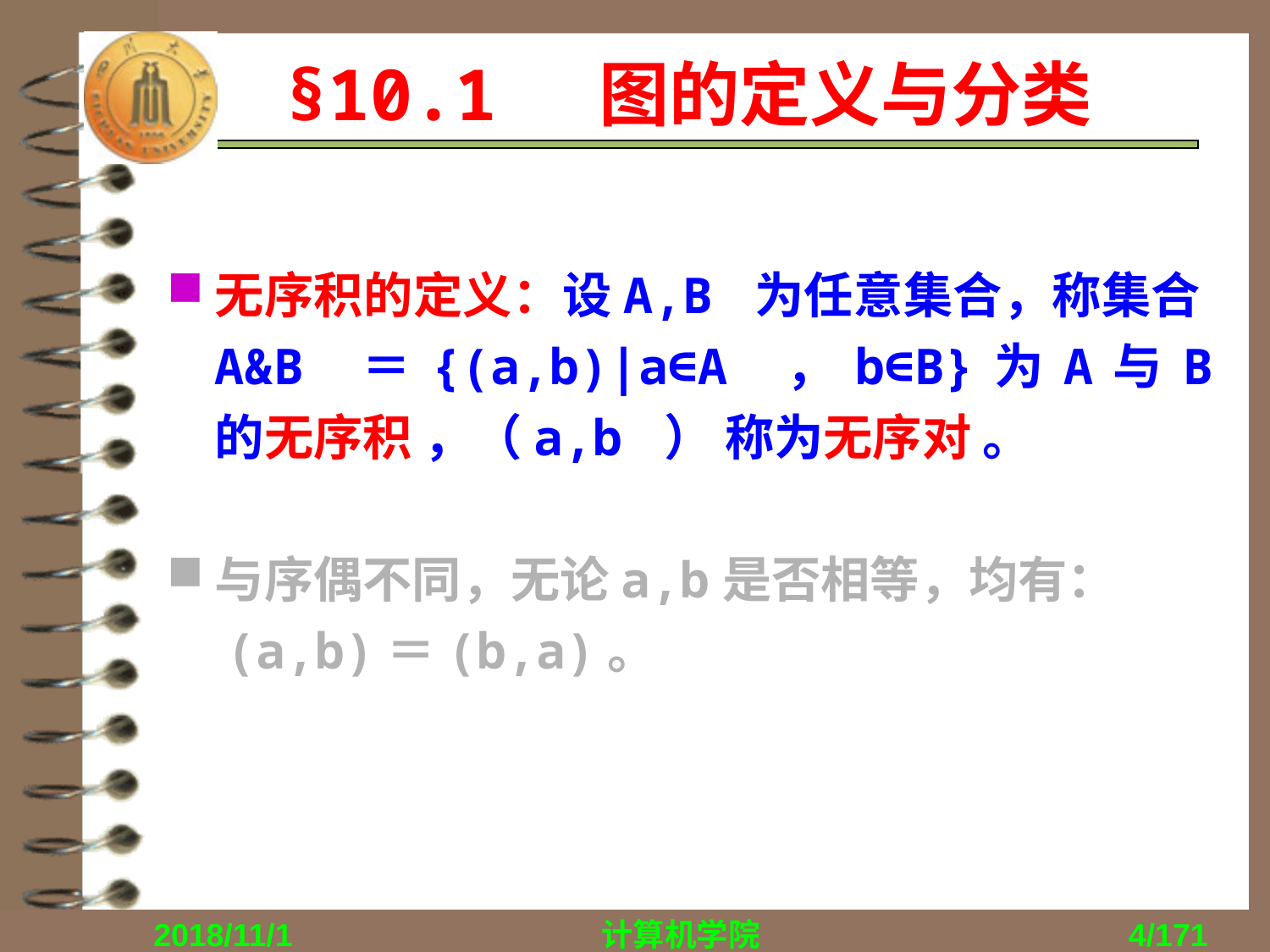

# §10.1  图的定义与分类
无序积的定义：设A,B 为任意集合，称集合A&B ＝{(a,b)|a∈A ，b∈B}为A与B 的无序积 ，（a,b ） 称为无序对 。

与序偶不同，无论a,b是否相等，均有：
  (a,b)＝(b,a)。

2018/11/1
计算机学院
4/171